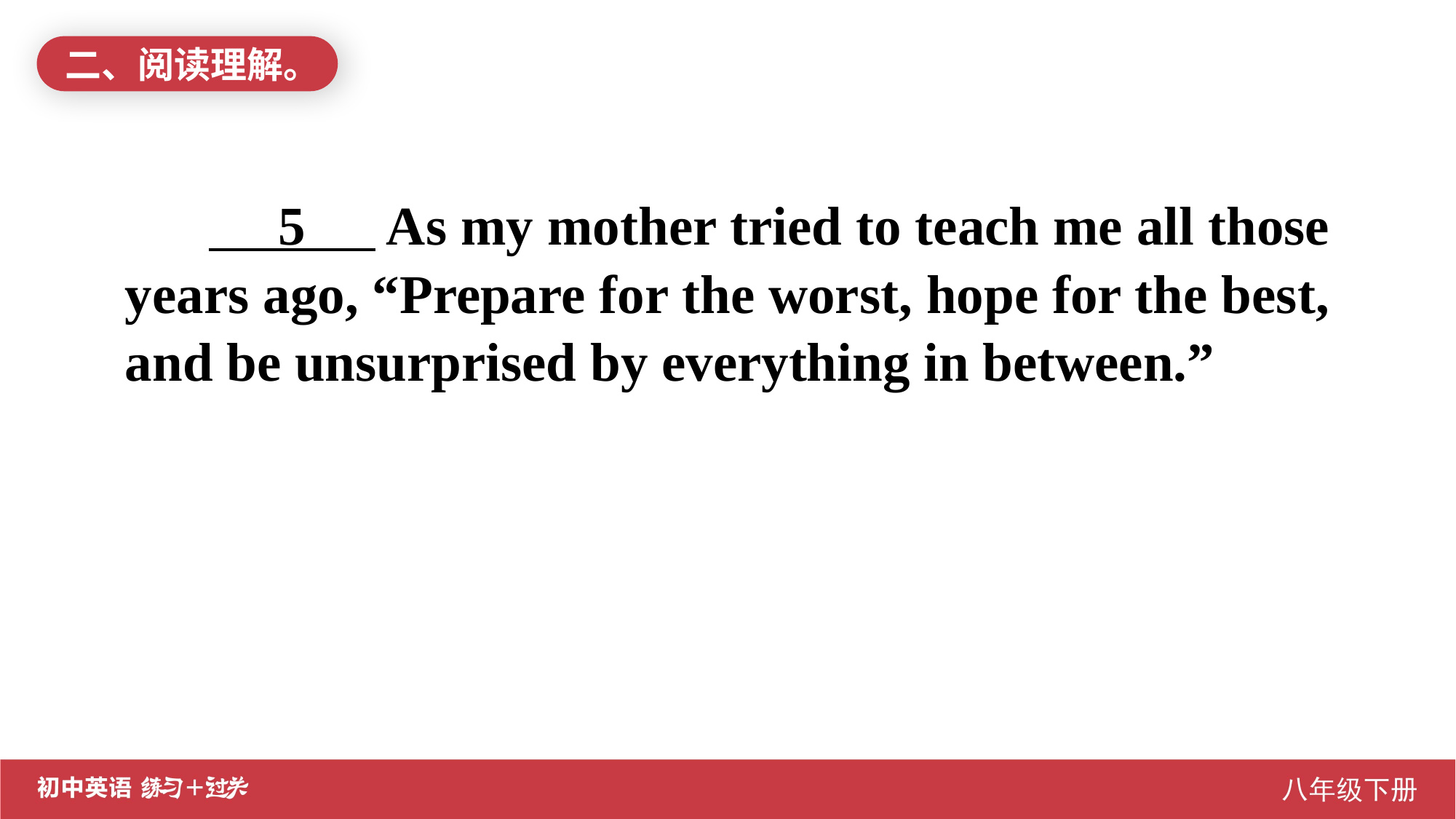

二、阅读理解。
           5      As my mother tried to teach me all those years ago, “Prepare for the worst, hope for the best, and be unsurprised by everything in between.”